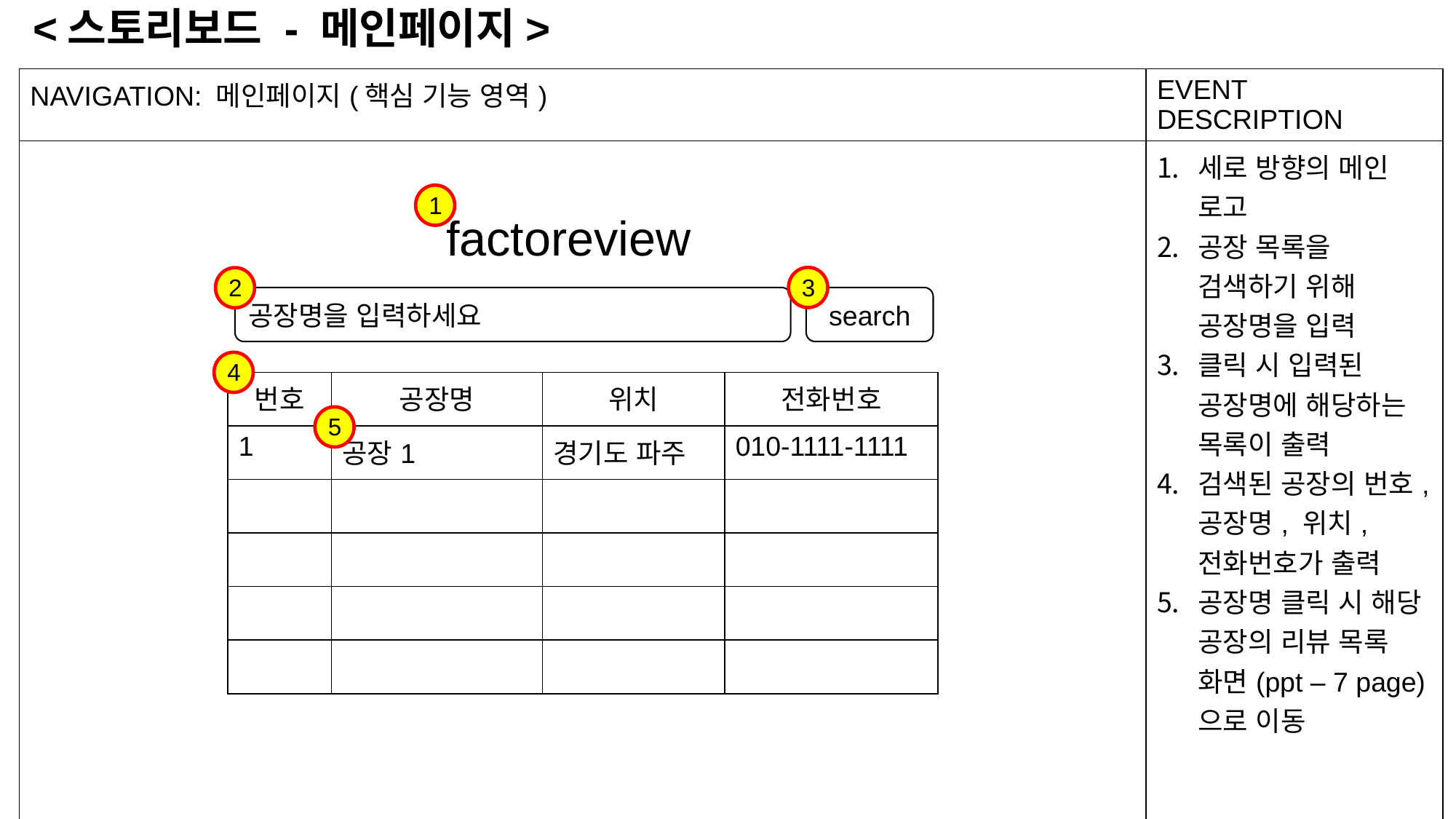

<스토리보드 - 메인페이지>
| NAVIGATION: 메인페이지(핵심 기능 영역) | EVENT DESCRIPTION |
| --- | --- |
|  | 세로 방향의 메인 로고 공장 목록을 검색하기 위해 공장명을 입력 클릭 시 입력된 공장명에 해당하는 목록이 출력 검색된 공장의 번호, 공장명, 위치, 전화번호가 출력 공장명 클릭 시 해당 공장의 리뷰 목록 화면(ppt – 7 page) 으로 이동 |
1

factoreview
3

2

공장명을 입력하세요
search
4

| 번호 | 공장명 | 위치 | 전화번호 |
| --- | --- | --- | --- |
| 1 | 공장1 | 경기도 파주 | 010-1111-1111 |
|  |  |  |  |
|  |  |  |  |
|  |  |  |  |
|  |  |  |  |
5